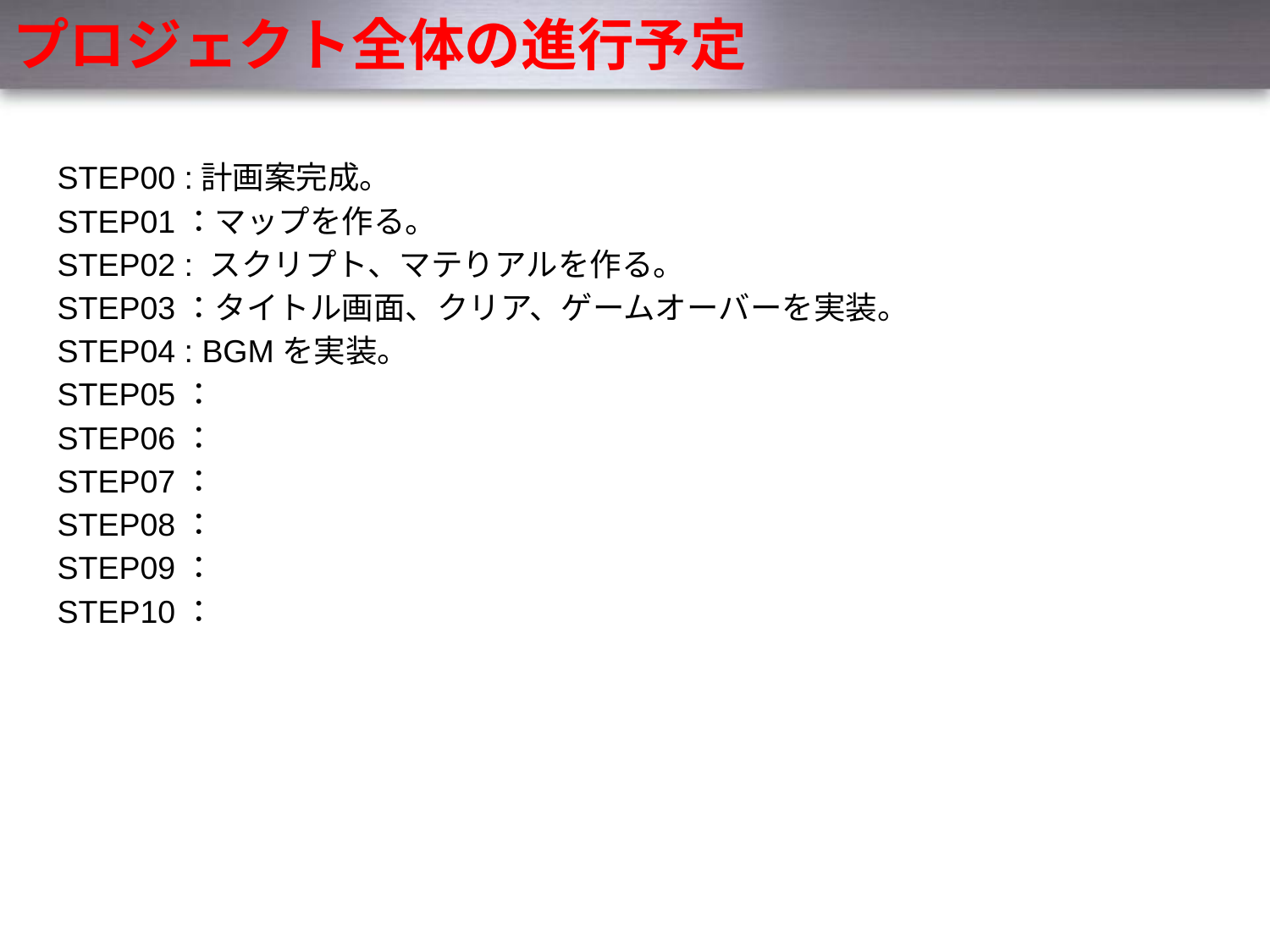

# プロジェクト全体の進行予定
STEP00 :計画案完成。
STEP01：マップを作る。
STEP02 : スクリプト、マテりアルを作る。
STEP03：タイトル画面、クリア、ゲームオーバーを実装。
STEP04 : BGMを実装。
STEP05：
STEP06：
STEP07：
STEP08：
STEP09：
STEP10：